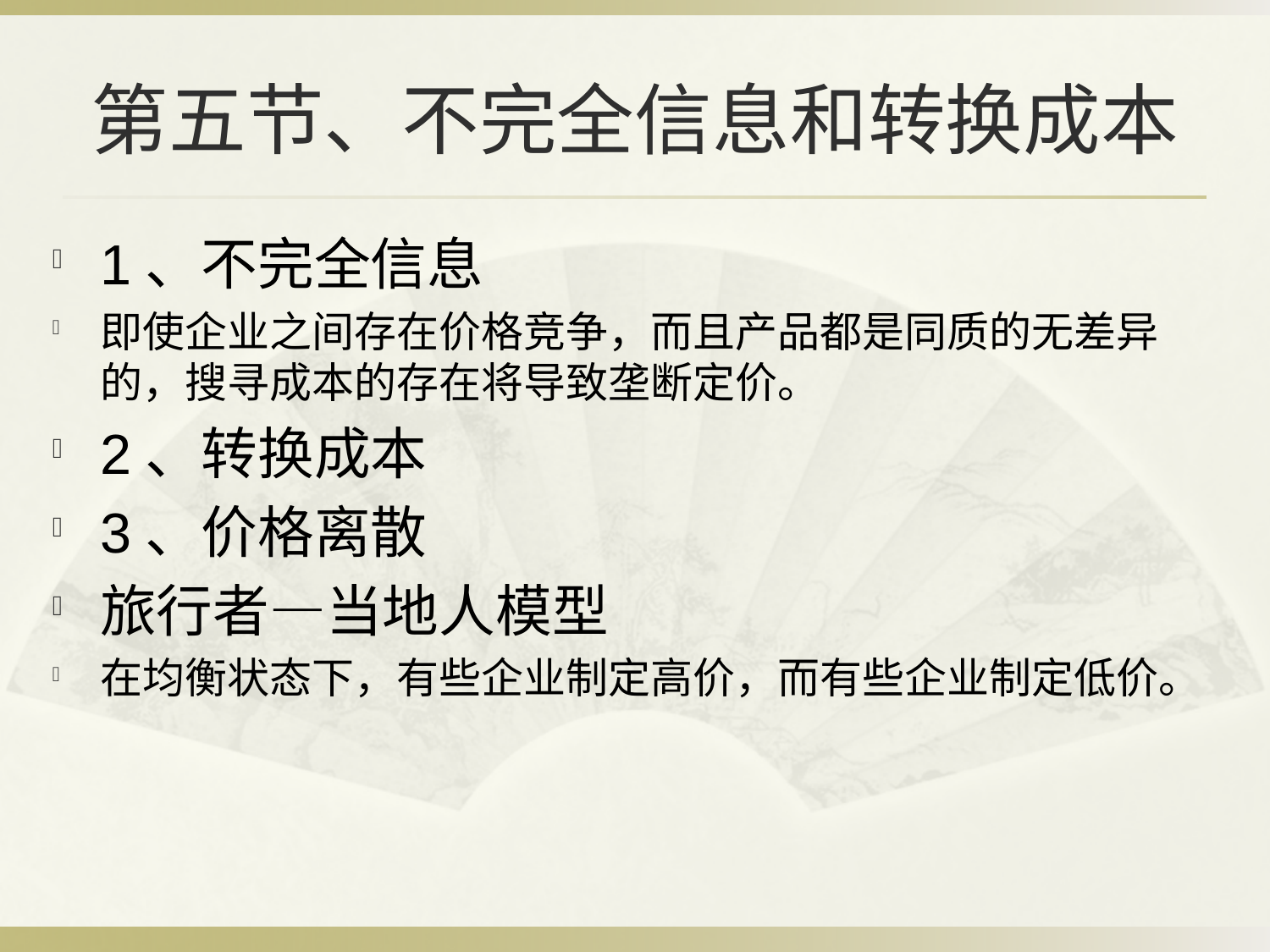

# 第五节、不完全信息和转换成本
1、不完全信息
即使企业之间存在价格竞争，而且产品都是同质的无差异的，搜寻成本的存在将导致垄断定价。
2、转换成本
3、价格离散
旅行者—当地人模型
在均衡状态下，有些企业制定高价，而有些企业制定低价。